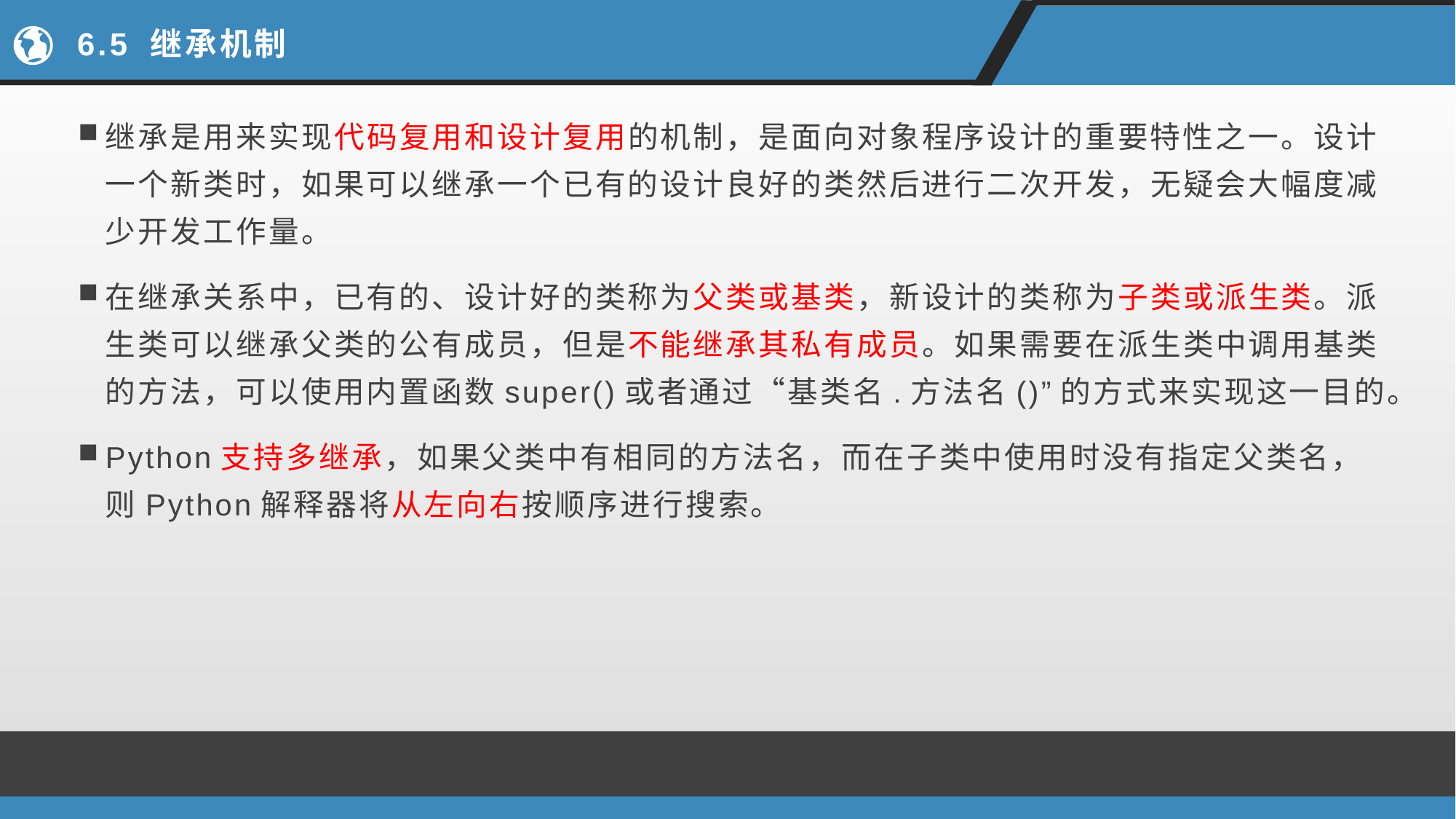

# 6.5 继承机制

继承是用来实现代码复用和设计复用的机制，是面向对象程序设计的重要特性之一。设计一个新类时，如果可以继承一个已有的设计良好的类然后进行二次开发，无疑会大幅度减少开发工作量。
在继承关系中，已有的、设计好的类称为父类或基类，新设计的类称为子类或派生类。派生类可以继承父类的公有成员，但是不能继承其私有成员。如果需要在派生类中调用基类的方法，可以使用内置函数super()或者通过“基类名.方法名()”的方式来实现这一目的。
Python支持多继承，如果父类中有相同的方法名，而在子类中使用时没有指定父类名，则Python解释器将从左向右按顺序进行搜索。
72